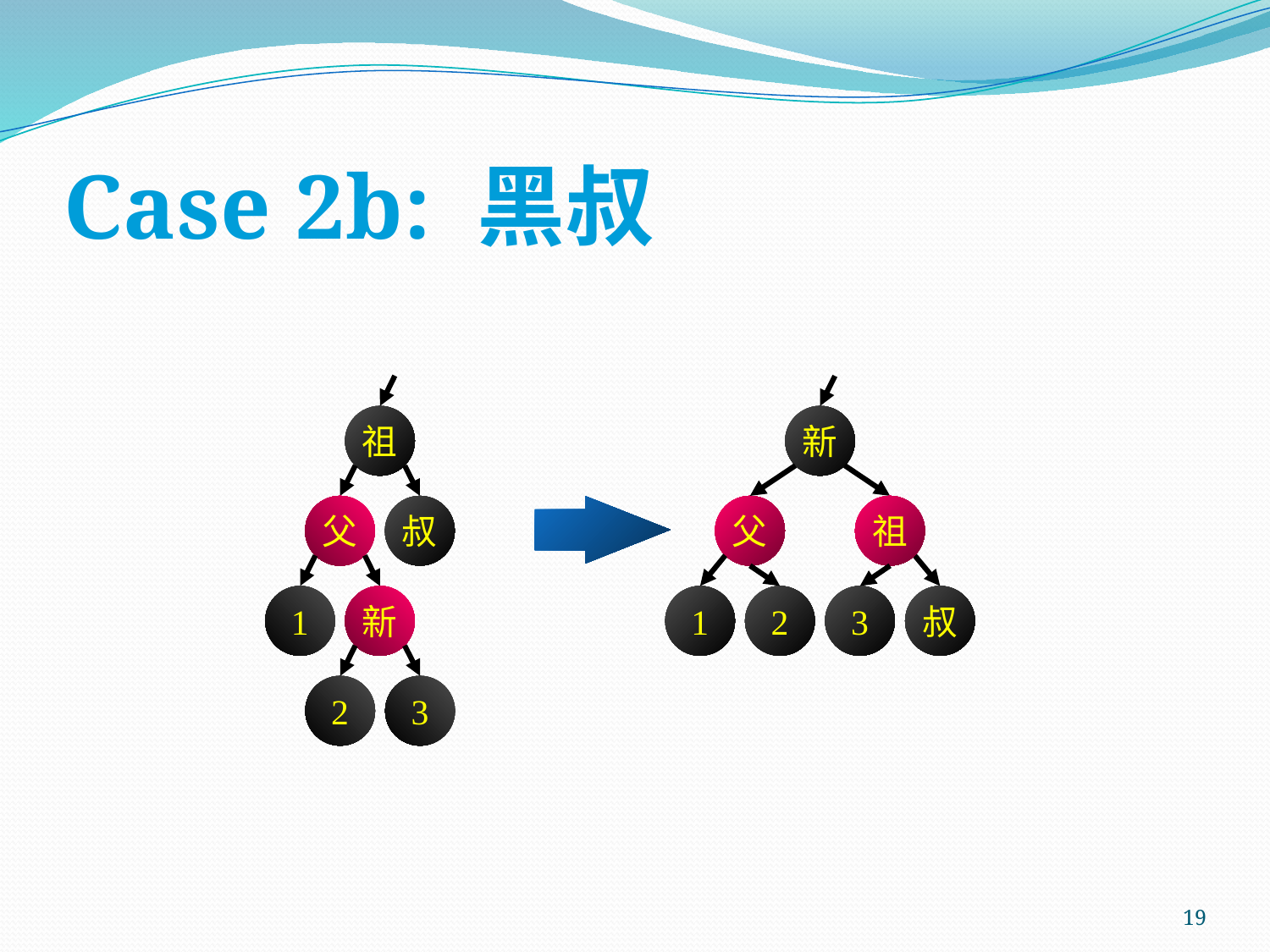

# Case 2b: 黑叔
祖
新
父
叔
父
祖

1
新
1
2
3
叔
2
3
19